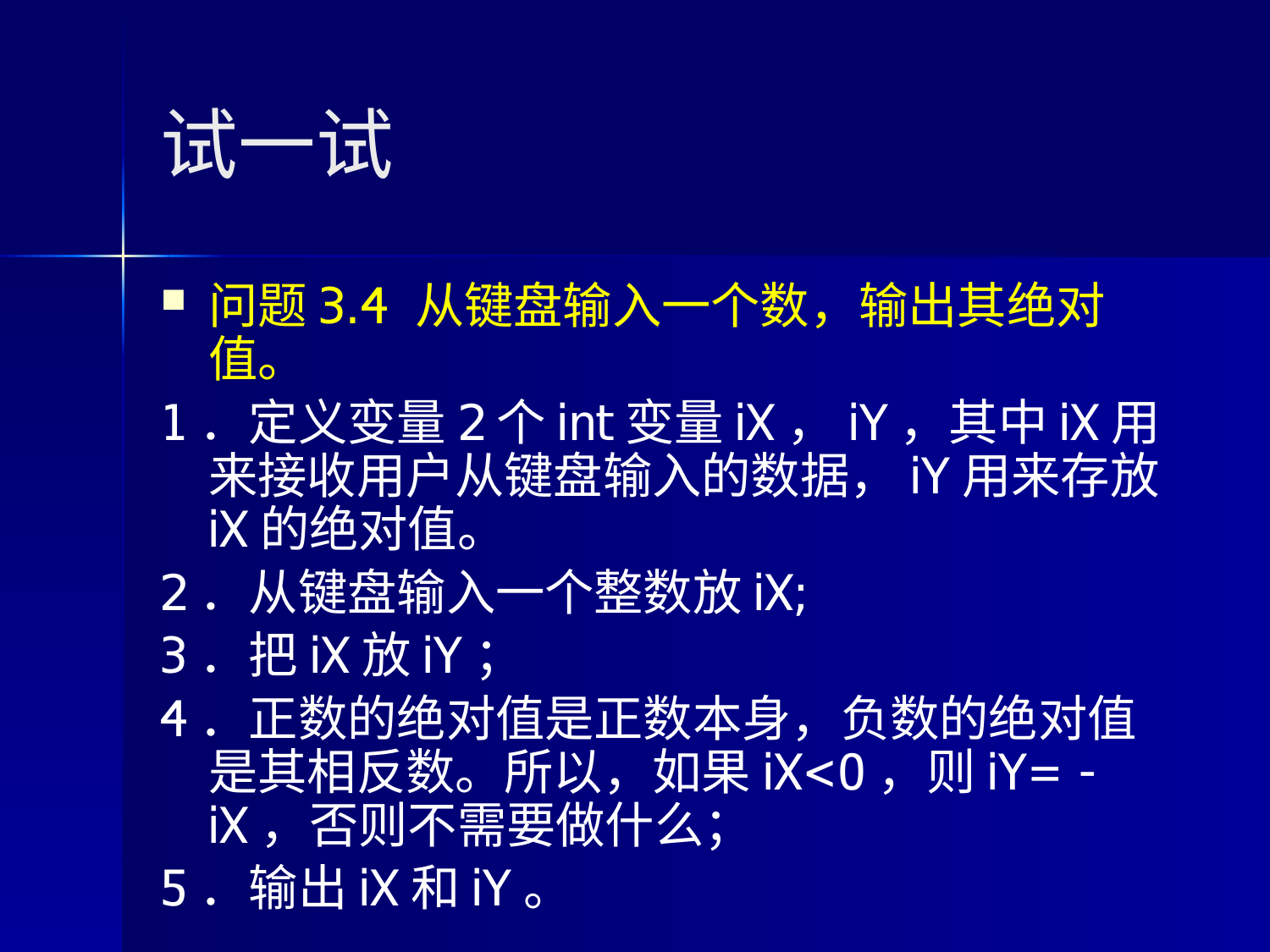

# 试一试
问题3.4 从键盘输入一个数，输出其绝对值。
1．定义变量2个int变量iX，iY，其中iX用来接收用户从键盘输入的数据，iY用来存放iX的绝对值。
2．从键盘输入一个整数放iX;
3．把iX放iY；
4．正数的绝对值是正数本身，负数的绝对值是其相反数。所以，如果iX<0，则iY= -iX，否则不需要做什么；
5．输出iX和iY。